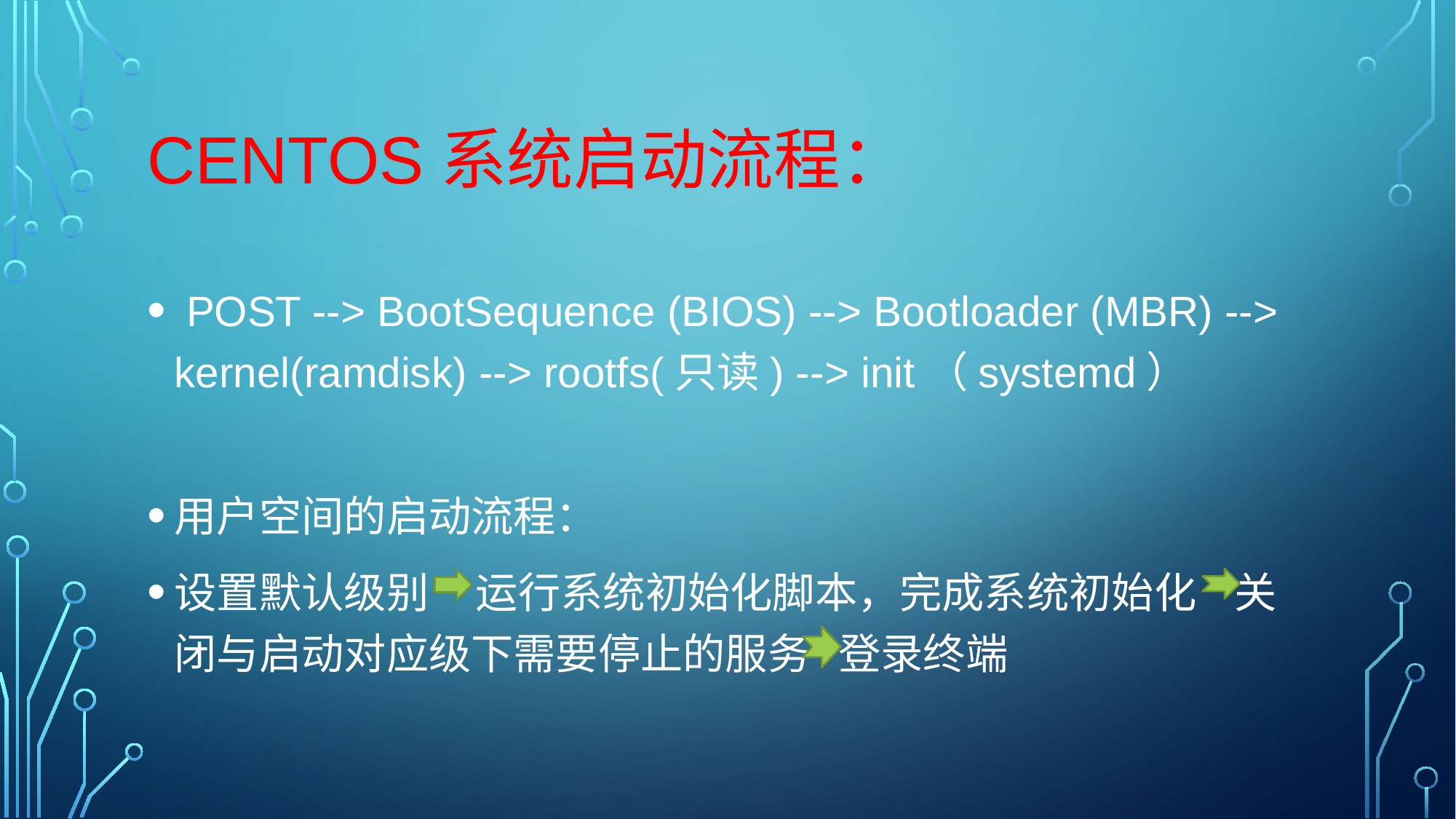

# Centos系统启动流程：
 POST --> BootSequence (BIOS) --> Bootloader (MBR) --> kernel(ramdisk) --> rootfs(只读) --> init（systemd）

用户空间的启动流程：
设置默认级别     运行系统初始化脚本，完成系统初始化    关闭与启动对应级下需要停止的服务   登录终端